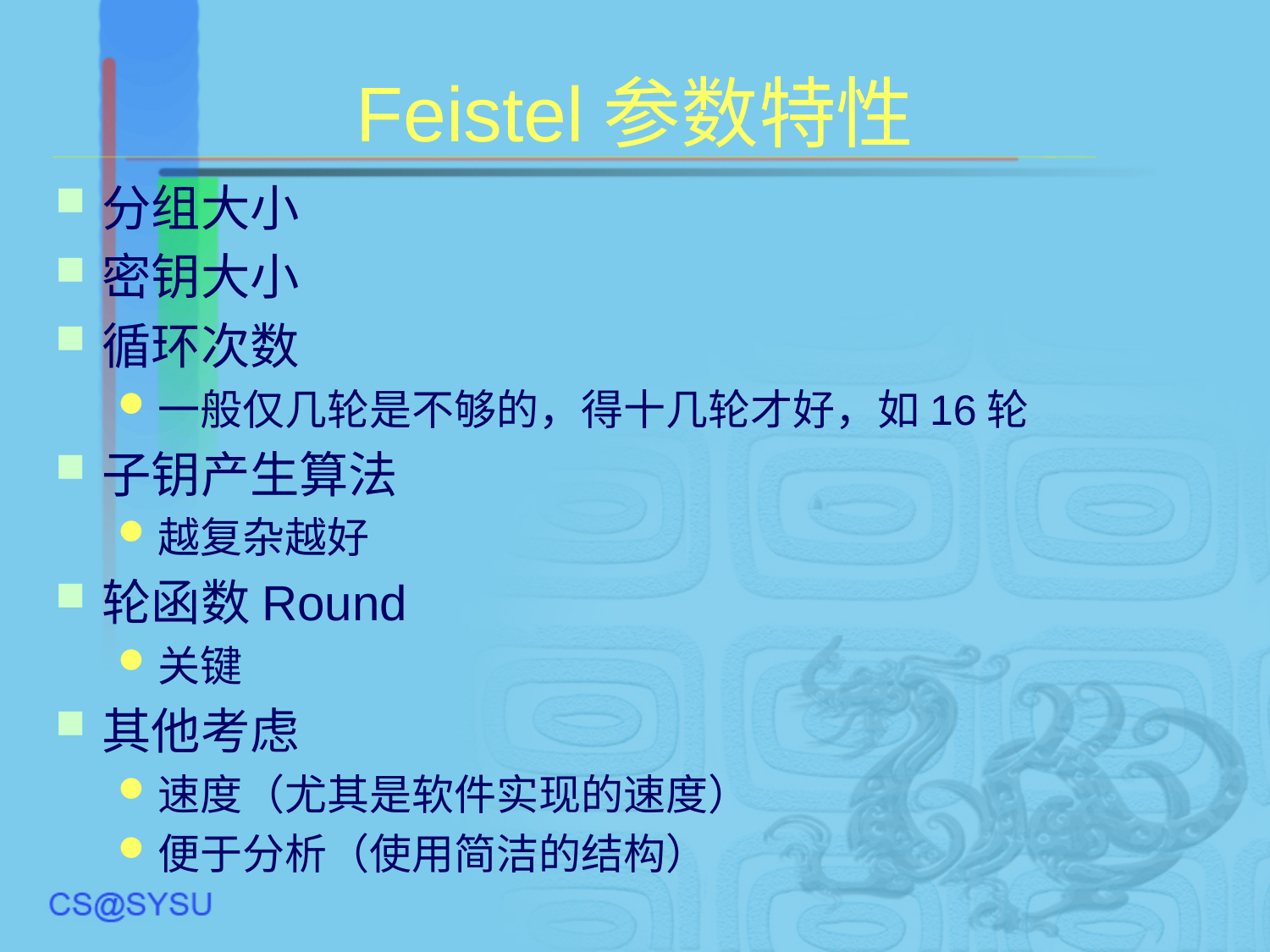

# Feistel参数特性
分组大小
密钥大小
循环次数
一般仅几轮是不够的，得十几轮才好，如16轮
子钥产生算法
越复杂越好
轮函数Round
关键
其他考虑
速度（尤其是软件实现的速度）
便于分析（使用简洁的结构）